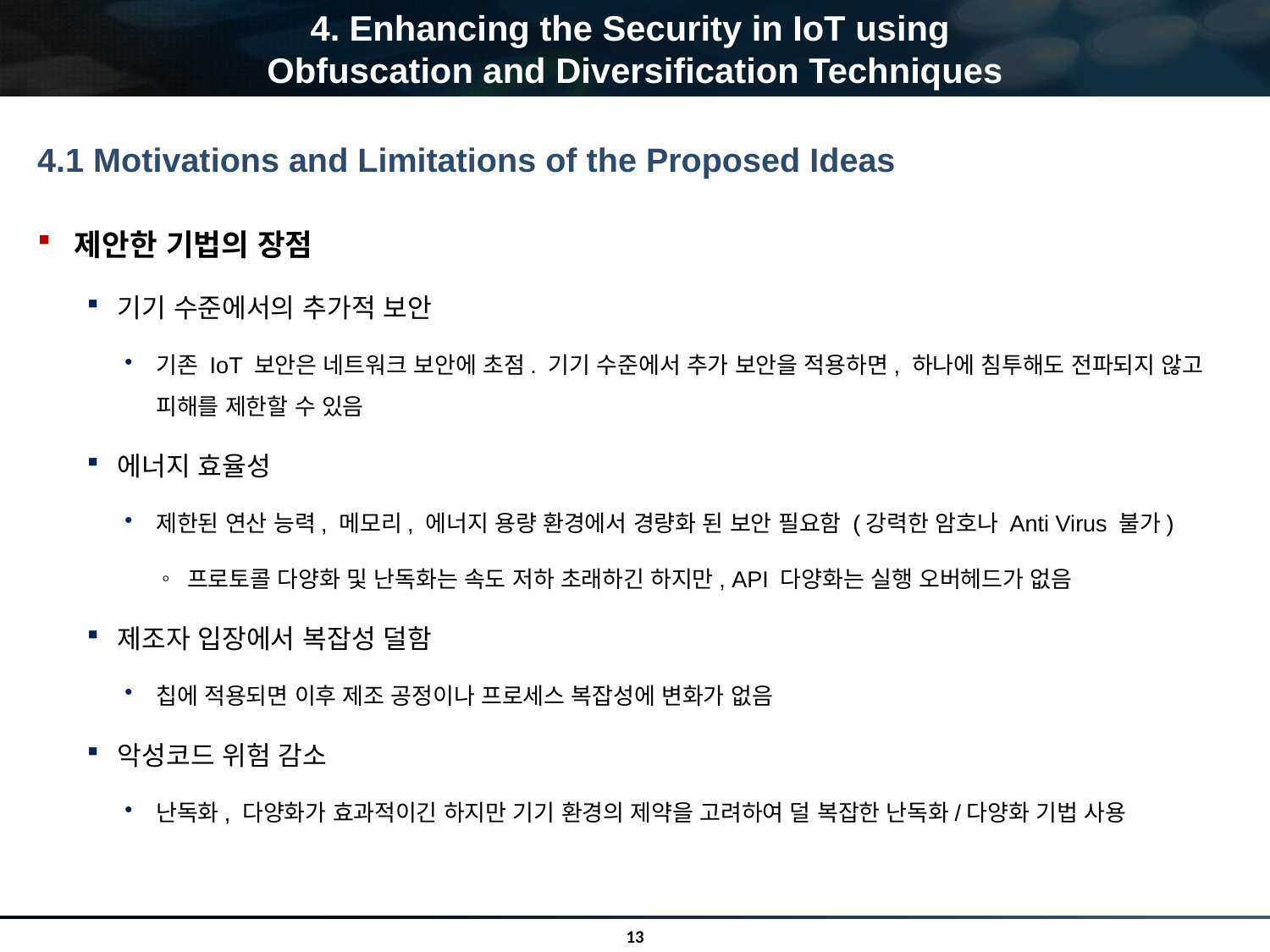

# 4. Enhancing the Security in IoT using Obfuscation and Diversification Techniques
4.1 Motivations and Limitations of the Proposed Ideas
제안한 기법의 장점
기기 수준에서의 추가적 보안
기존 IoT 보안은 네트워크 보안에 초점. 기기 수준에서 추가 보안을 적용하면, 하나에 침투해도 전파되지 않고 피해를 제한할 수 있음
에너지 효율성
제한된 연산 능력, 메모리, 에너지 용량 환경에서 경량화 된 보안 필요함 (강력한 암호나 Anti Virus 불가)
프로토콜 다양화 및 난독화는 속도 저하 초래하긴 하지만, API 다양화는 실행 오버헤드가 없음
제조자 입장에서 복잡성 덜함
칩에 적용되면 이후 제조 공정이나 프로세스 복잡성에 변화가 없음
악성코드 위험 감소
난독화, 다양화가 효과적이긴 하지만 기기 환경의 제약을 고려하여 덜 복잡한 난독화/다양화 기법 사용